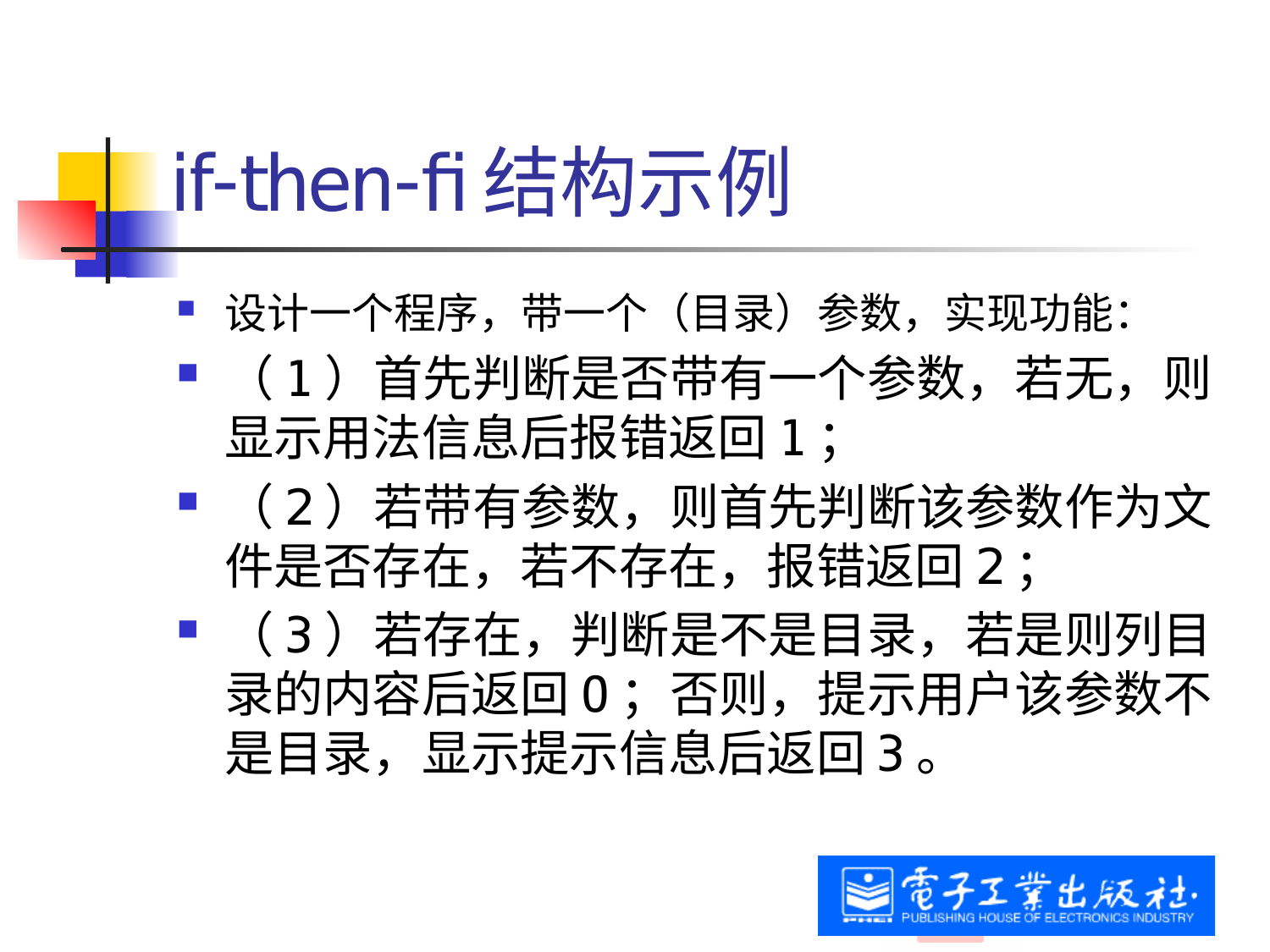

# if-then-fi结构示例
设计一个程序，带一个（目录）参数，实现功能：
（1）首先判断是否带有一个参数，若无，则显示用法信息后报错返回1；
（2）若带有参数，则首先判断该参数作为文件是否存在，若不存在，报错返回2；
（3）若存在，判断是不是目录，若是则列目录的内容后返回0；否则，提示用户该参数不是目录，显示提示信息后返回3。